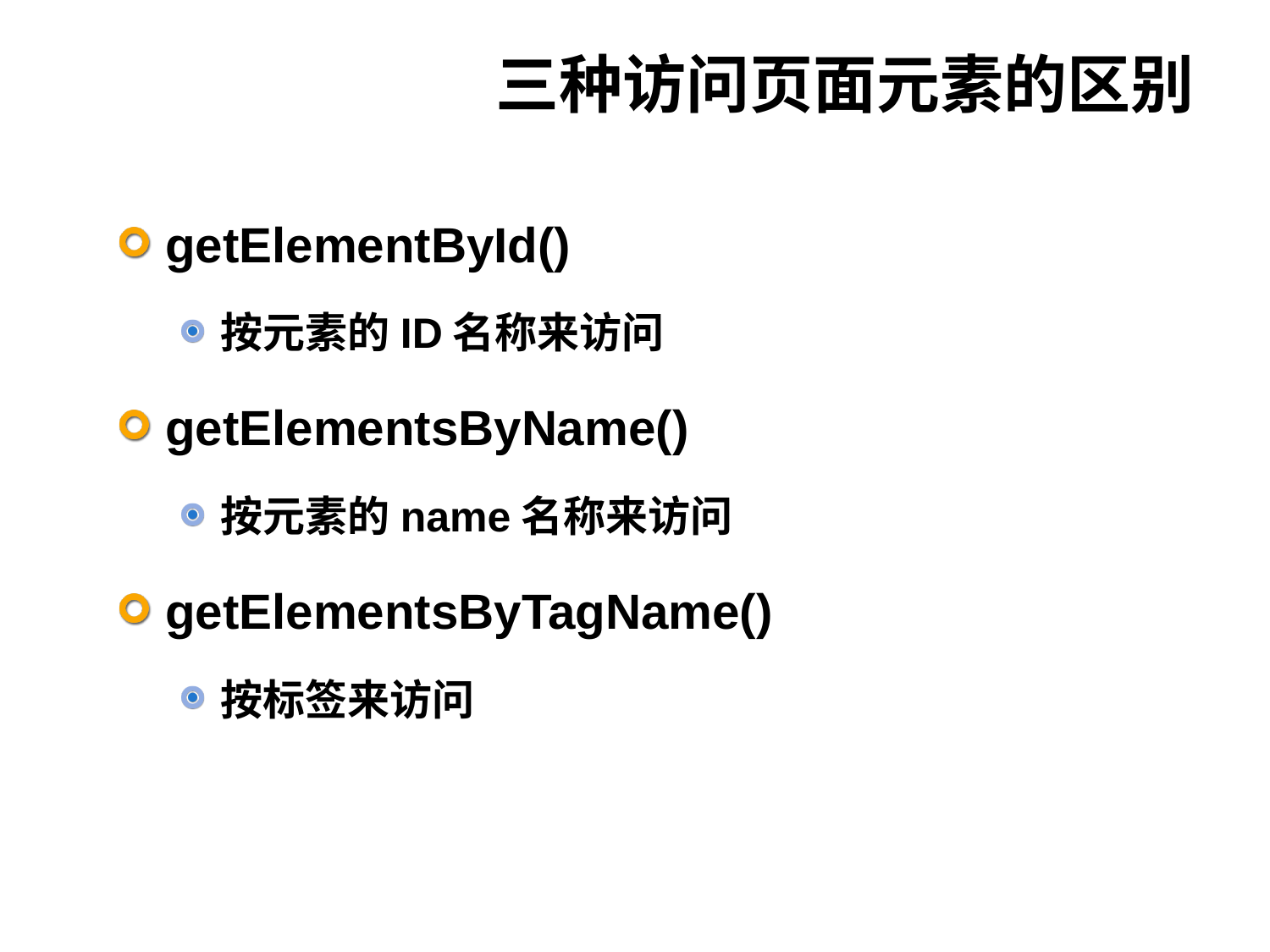

# 三种访问页面元素的区别
getElementById()
按元素的ID名称来访问
getElementsByName()
按元素的name名称来访问
getElementsByTagName()
按标签来访问